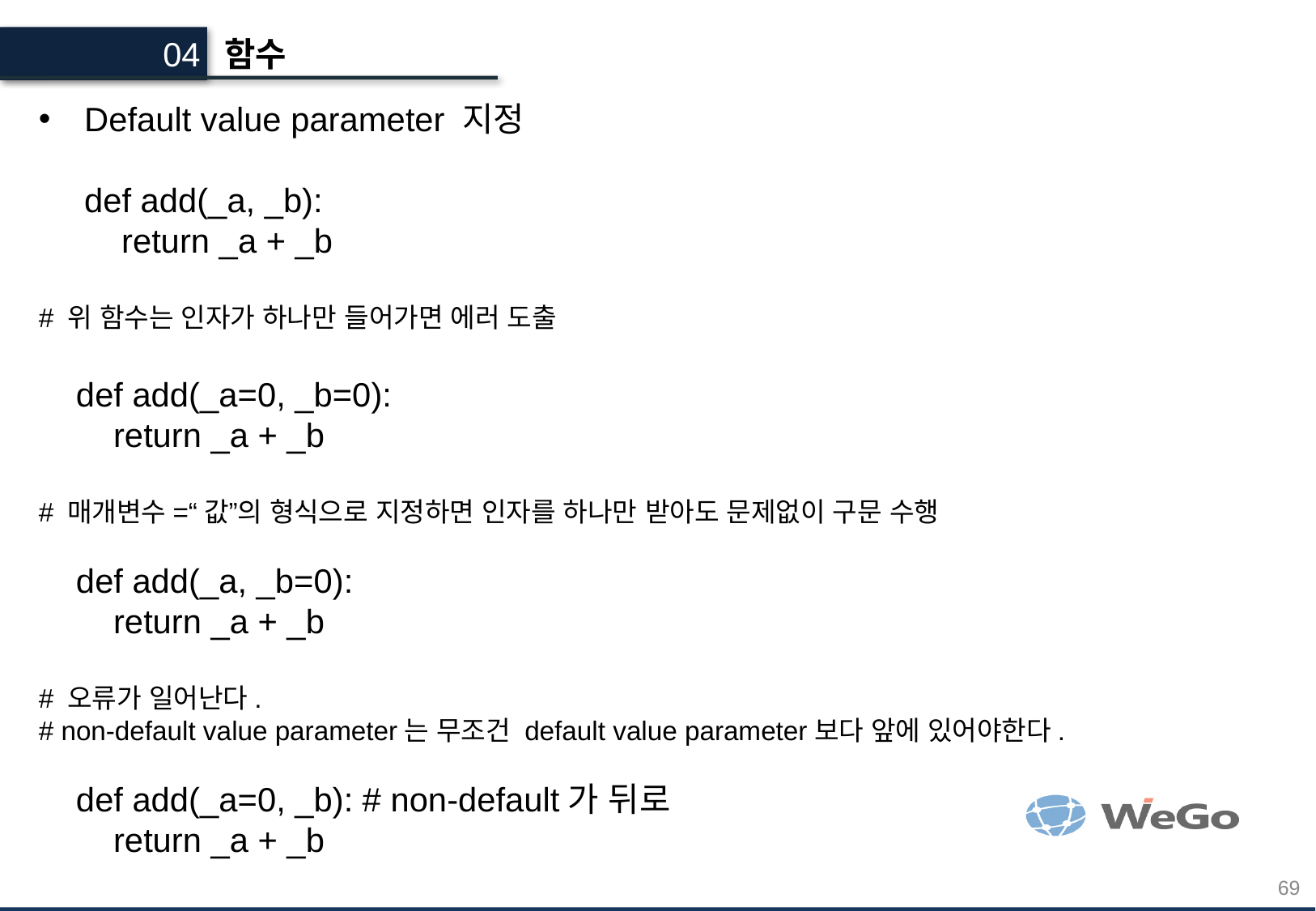

04
함수
Default value parameter 지정
def add(_a, _b):
    return _a + _b

# 위 함수는 인자가 하나만 들어가면 에러 도출

    def add(_a=0, _b=0):
        return _a + _b

# 매개변수=“값”의 형식으로 지정하면 인자를 하나만 받아도 문제없이 구문 수행

    def add(_a, _b=0):
        return _a + _b
# 오류가 일어난다.
# non-default value parameter는 무조건 default value parameter보다 앞에 있어야한다.

    def add(_a=0, _b): # non-default가 뒤로
        return _a + _b
69